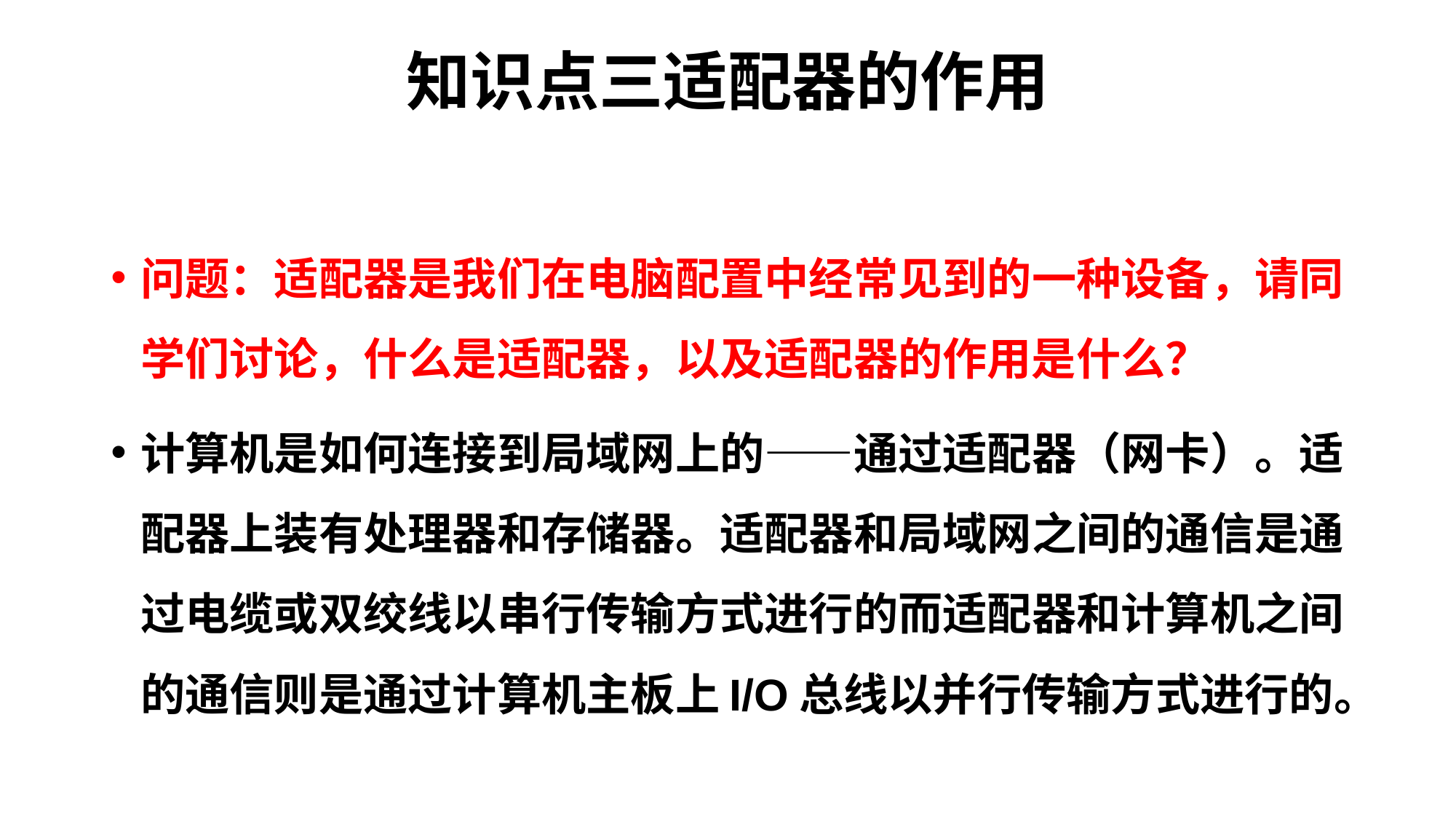

# 知识点三适配器的作用
问题：适配器是我们在电脑配置中经常见到的一种设备，请同学们讨论，什么是适配器，以及适配器的作用是什么？
计算机是如何连接到局域网上的——通过适配器（网卡）。适配器上装有处理器和存储器。适配器和局域网之间的通信是通过电缆或双绞线以串行传输方式进行的而适配器和计算机之间的通信则是通过计算机主板上I/O总线以并行传输方式进行的。